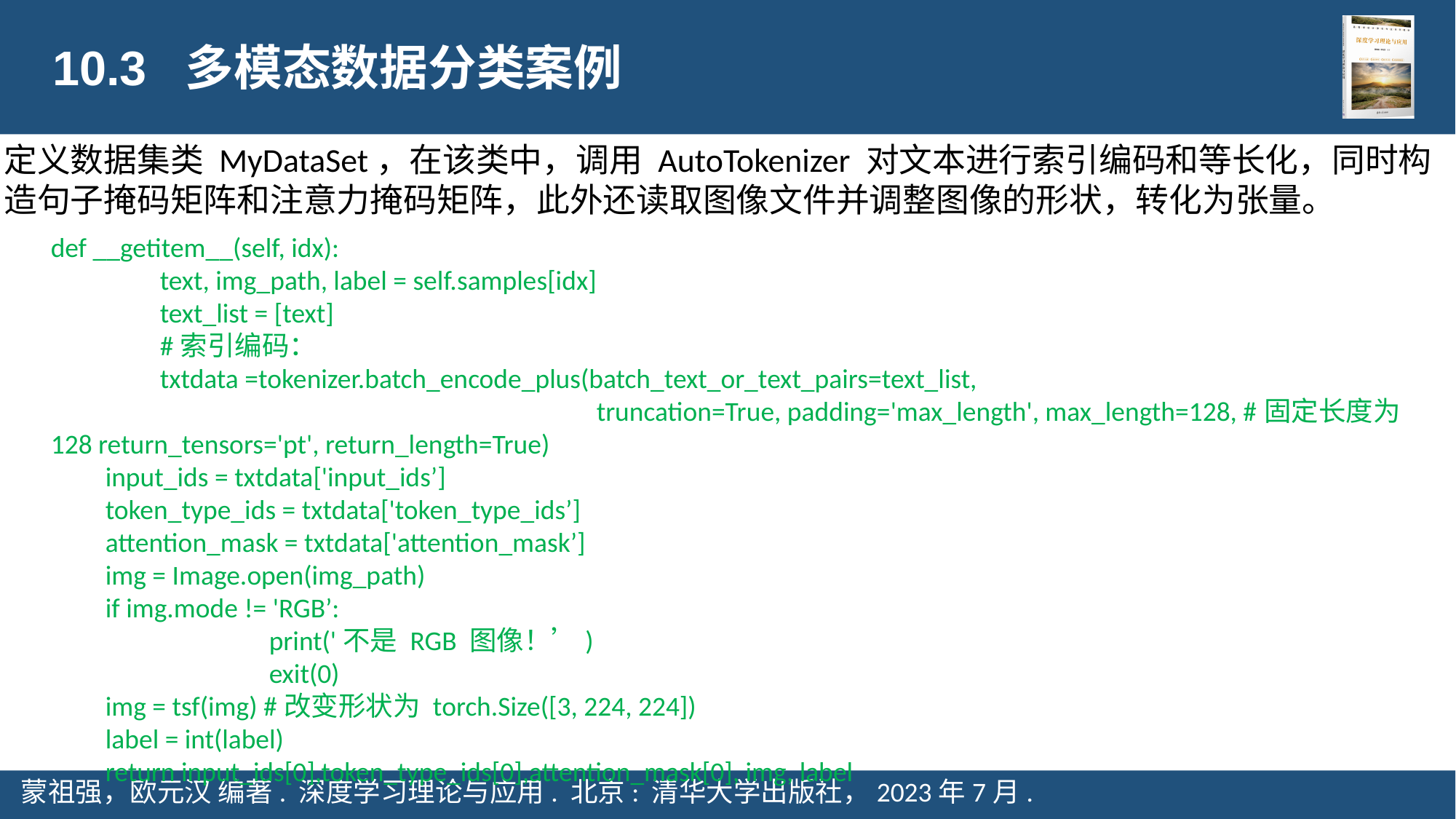

10.3  多模态数据分类案例
定义数据集类 MyDataSet，在该类中，调用 AutoTokenizer 对文本进行索引编码和等长化，同时构造句子掩码矩阵和注意力掩码矩阵，此外还读取图像文件并调整图像的形状，转化为张量。
def __getitem__(self, idx):
	text, img_path, label = self.samples[idx]
	text_list = [text]
	#索引编码：
	txtdata =tokenizer.batch_encode_plus(batch_text_or_text_pairs=text_list, 									truncation=True, padding='max_length', max_length=128, #固定长度为 128 return_tensors='pt', return_length=True)
input_ids = txtdata['input_ids’]
token_type_ids = txtdata['token_type_ids’]
attention_mask = txtdata['attention_mask’]
img = Image.open(img_path)
if img.mode != 'RGB’:
		print('不是 RGB 图像！’)
		exit(0)
img = tsf(img) #改变形状为 torch.Size([3, 224, 224])
label = int(label)
return input_ids[0],token_type_ids[0],attention_mask[0], img, label